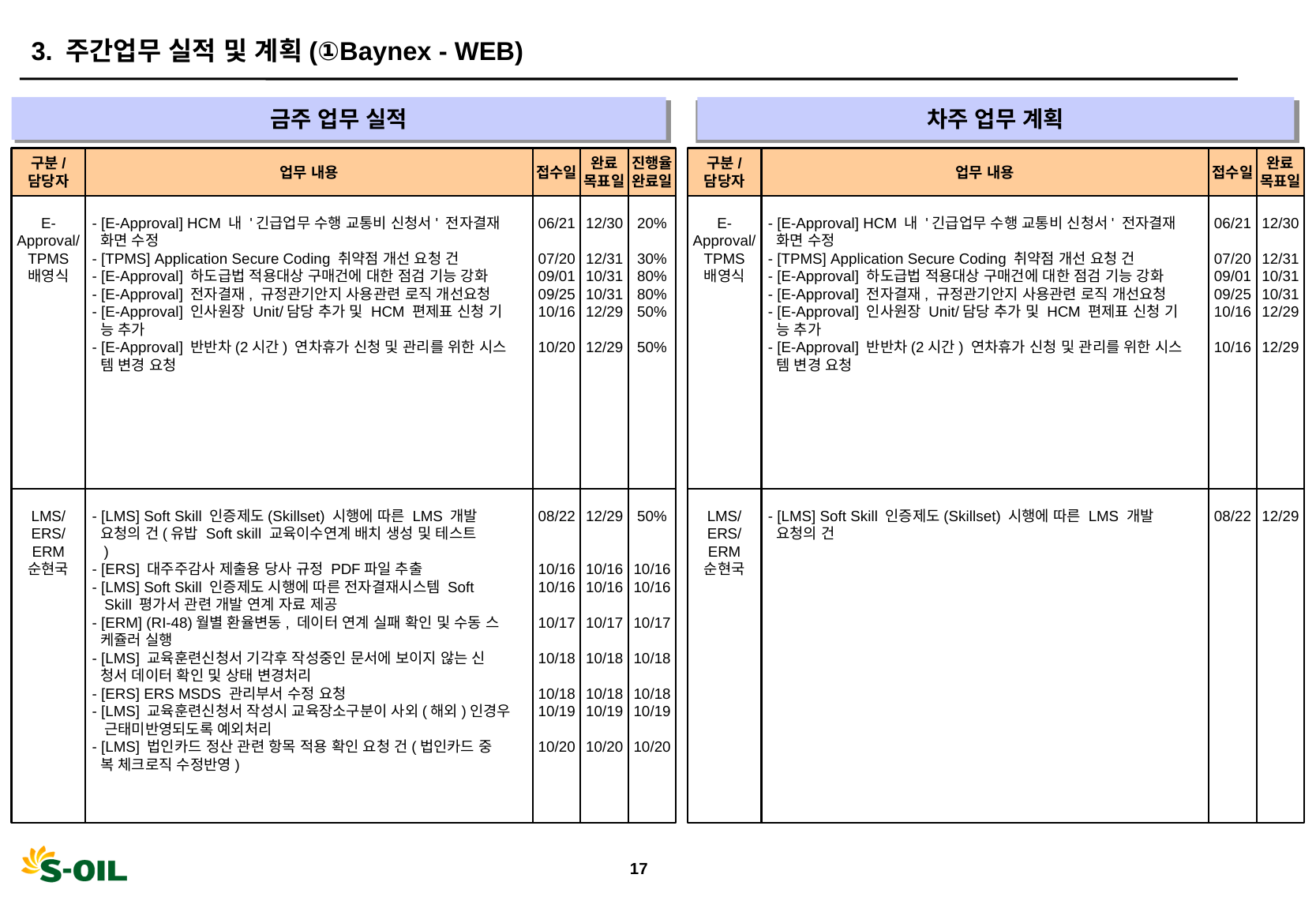

3. 주간업무 실적 및 계획(①Baynex - WEB)
금주 업무 실적
차주 업무 계획
" "
" "
구분/
담당자
업무 내용
접수일
완료
목표일
진행율
완료일
구분/
담당자
업무 내용
접수일
완료
목표일
E-Approval/
TPMS
배영식

- [E-Approval] HCM 내 '긴급업무 수행 교통비 신청서' 전자결재
  화면 수정
- [TPMS] Application Secure Coding 취약점 개선 요청 건
- [E-Approval] 하도급법 적용대상 구매건에 대한 점검 기능 강화
- [E-Approval] 전자결재, 규정관기안지 사용관련 로직 개선요청
- [E-Approval] 인사원장 Unit/담당 추가 및 HCM 편제표 신청 기
  능 추가
- [E-Approval] 반반차(2시간) 연차휴가 신청 및 관리를 위한 시스
  템 변경 요청
06/21
07/20
09/01
09/25
10/16
10/20
12/30
12/31
10/31
10/31
12/29
12/29
20%
30%
80%
80%
50%
50%
E-Approval/
TPMS
배영식

- [E-Approval] HCM 내 '긴급업무 수행 교통비 신청서' 전자결재
  화면 수정
- [TPMS] Application Secure Coding 취약점 개선 요청 건
- [E-Approval] 하도급법 적용대상 구매건에 대한 점검 기능 강화
- [E-Approval] 전자결재, 규정관기안지 사용관련 로직 개선요청
- [E-Approval] 인사원장 Unit/담당 추가 및 HCM 편제표 신청 기
  능 추가
- [E-Approval] 반반차(2시간) 연차휴가 신청 및 관리를 위한 시스
  템 변경 요청
06/21
07/20
09/01
09/25
10/16
10/16
12/30
12/31
10/31
10/31
12/29
12/29
LMS/
ERS/
ERM
순현국

- [LMS] Soft Skill 인증제도(Skillset) 시행에 따른 LMS 개발
  요청의 건(유밥 Soft skill 교육이수연계 배치 생성 및 테스트
  )
- [ERS] 대주주감사 제출용 당사 규정 PDF파일 추출
- [LMS] Soft Skill 인증제도 시행에 따른 전자결재시스템 Soft
   Skill 평가서 관련 개발 연계 자료 제공
- [ERM] (RI-48)월별 환율변동, 데이터 연계 실패 확인 및 수동 스
  케쥴러 실행
- [LMS] 교육훈련신청서 기각후 작성중인 문서에 보이지 않는 신
  청서 데이터 확인 및 상태 변경처리
- [ERS] ERS MSDS 관리부서 수정 요청
- [LMS] 교육훈련신청서 작성시 교육장소구분이 사외(해외)인경우
   근태미반영되도록 예외처리
- [LMS] 법인카드 정산 관련 항목 적용 확인 요청 건(법인카드 중
  복 체크로직 수정반영)
08/22
10/16
10/16
10/17
10/18
10/18
10/19
10/20
12/29
10/16
10/16
10/17
10/18
10/18
10/19
10/20
50%
10/16
10/16
10/17
10/18
10/18
10/19
10/20
LMS/
ERS/
ERM
순현국

- [LMS] Soft Skill 인증제도(Skillset) 시행에 따른 LMS 개발
  요청의 건
08/22
12/29